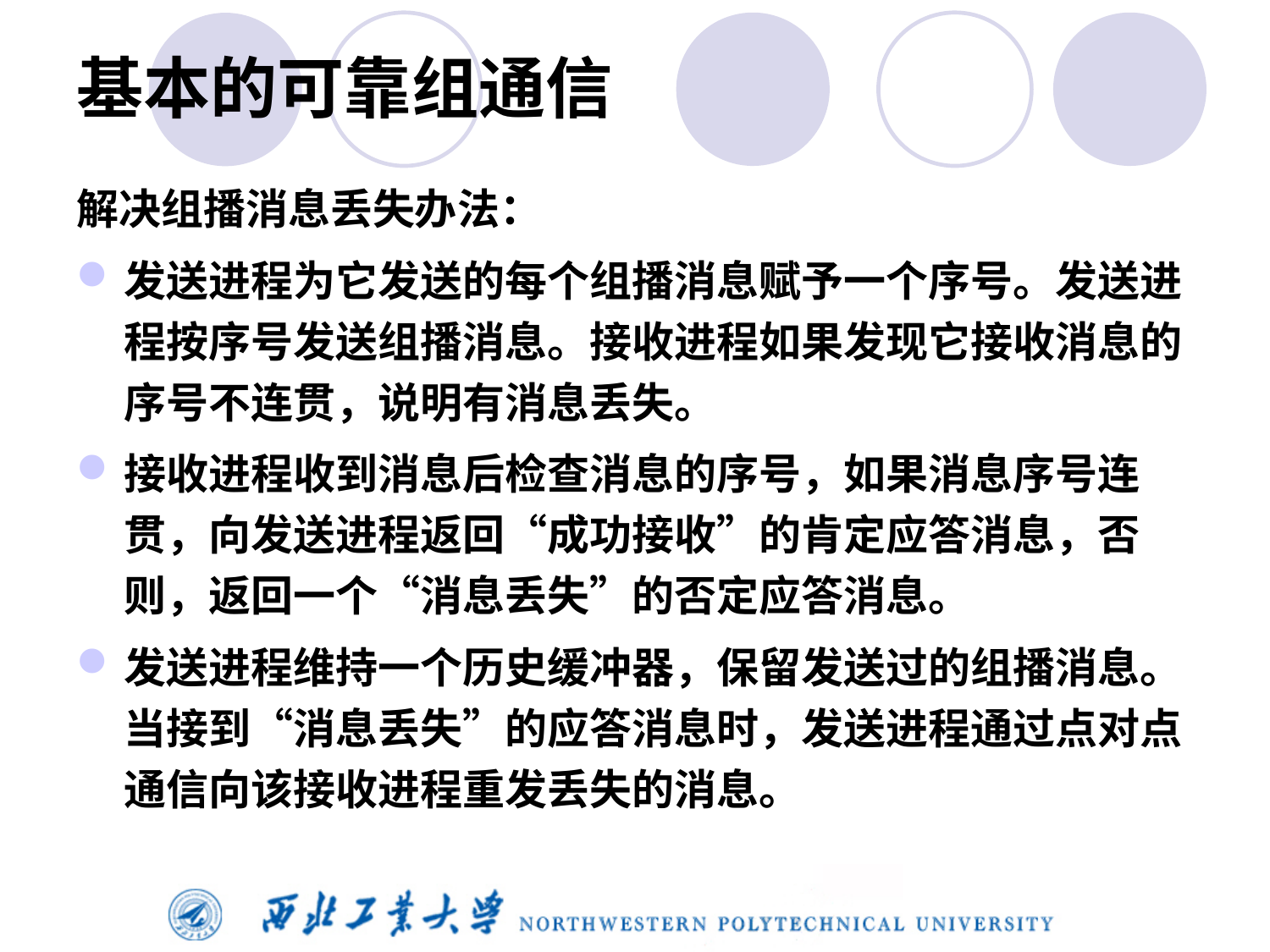

# 基本的可靠组通信
解决组播消息丢失办法：
发送进程为它发送的每个组播消息赋予一个序号。发送进程按序号发送组播消息。接收进程如果发现它接收消息的序号不连贯，说明有消息丢失。
接收进程收到消息后检查消息的序号，如果消息序号连贯，向发送进程返回“成功接收”的肯定应答消息，否则，返回一个“消息丢失”的否定应答消息。
发送进程维持一个历史缓冲器，保留发送过的组播消息。当接到“消息丢失”的应答消息时，发送进程通过点对点通信向该接收进程重发丢失的消息。